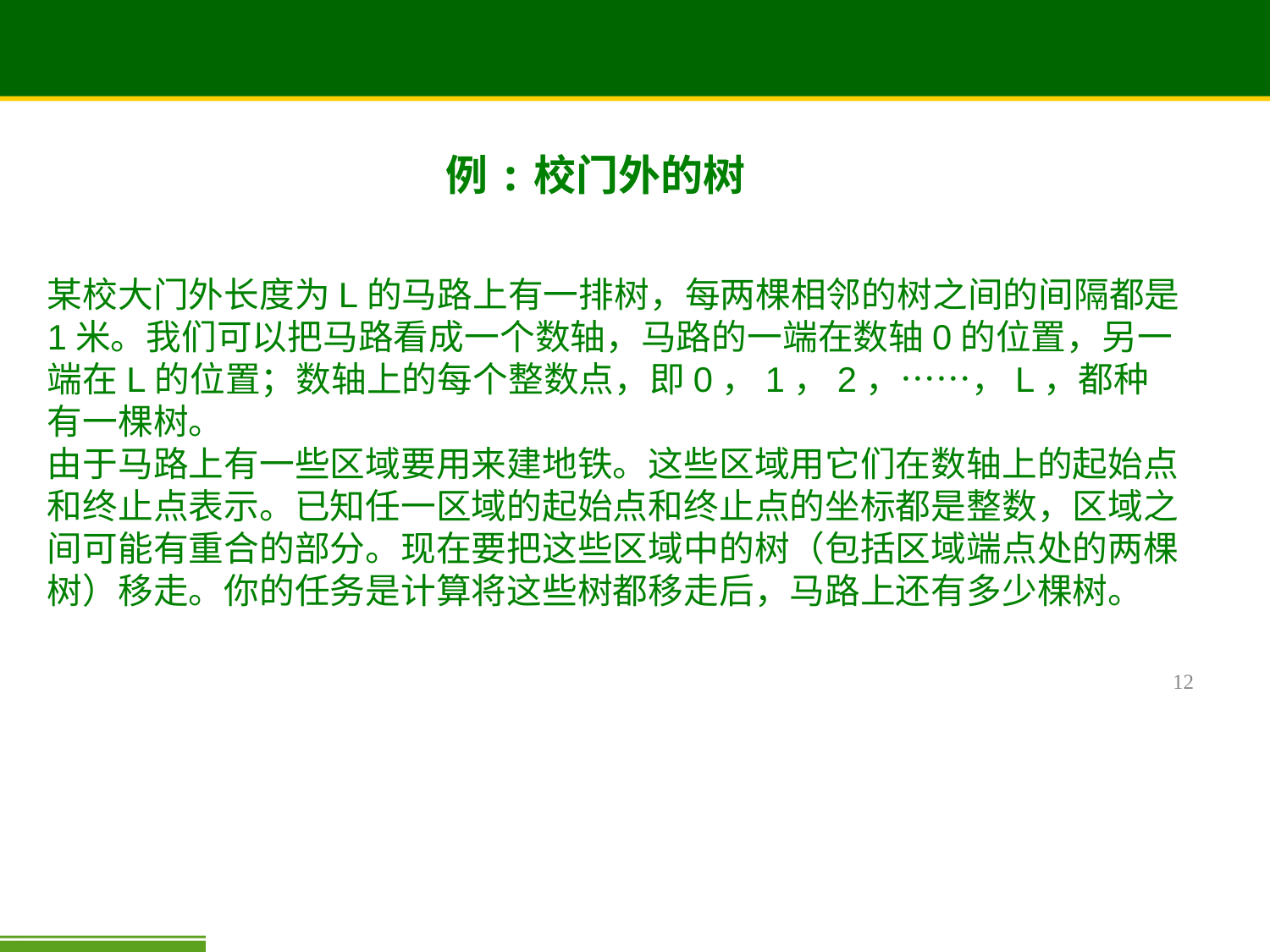

# 例:校门外的树
某校大门外长度为L的马路上有一排树，每两棵相邻的树之间的间隔都是1米。我们可以把马路看成一个数轴，马路的一端在数轴0的位置，另一端在L的位置；数轴上的每个整数点，即0，1，2，……，L，都种有一棵树。
由于马路上有一些区域要用来建地铁。这些区域用它们在数轴上的起始点和终止点表示。已知任一区域的起始点和终止点的坐标都是整数，区域之间可能有重合的部分。现在要把这些区域中的树（包括区域端点处的两棵树）移走。你的任务是计算将这些树都移走后，马路上还有多少棵树。
12